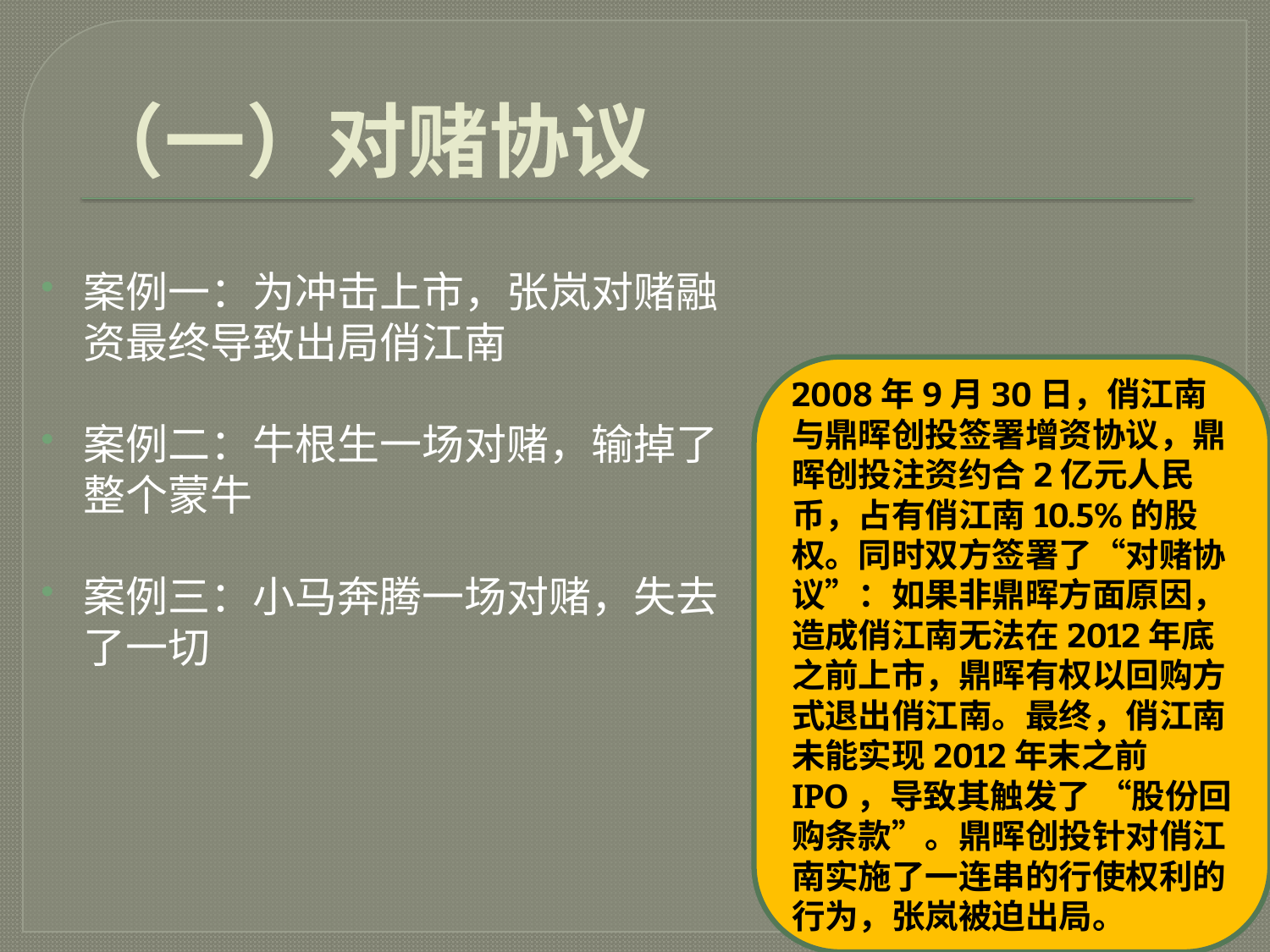

# （一）对赌协议

案例一：为冲击上市，张岚对赌融资最终导致出局俏江南

案例二：牛根生一场对赌，输掉了整个蒙牛

案例三：小马奔腾一场对赌，失去了一切
2008年9月30日，俏江南与鼎晖创投签署增资协议，鼎晖创投注资约合2亿元人民币，占有俏江南10.5%的股权。同时双方签署了“对赌协议”：如果非鼎晖方面原因，造成俏江南无法在2012年底之前上市，鼎晖有权以回购方式退出俏江南。最终，俏江南未能实现2012年末之前IPO，导致其触发了 “股份回购条款”。鼎晖创投针对俏江南实施了一连串的行使权利的行为，张岚被迫出局。